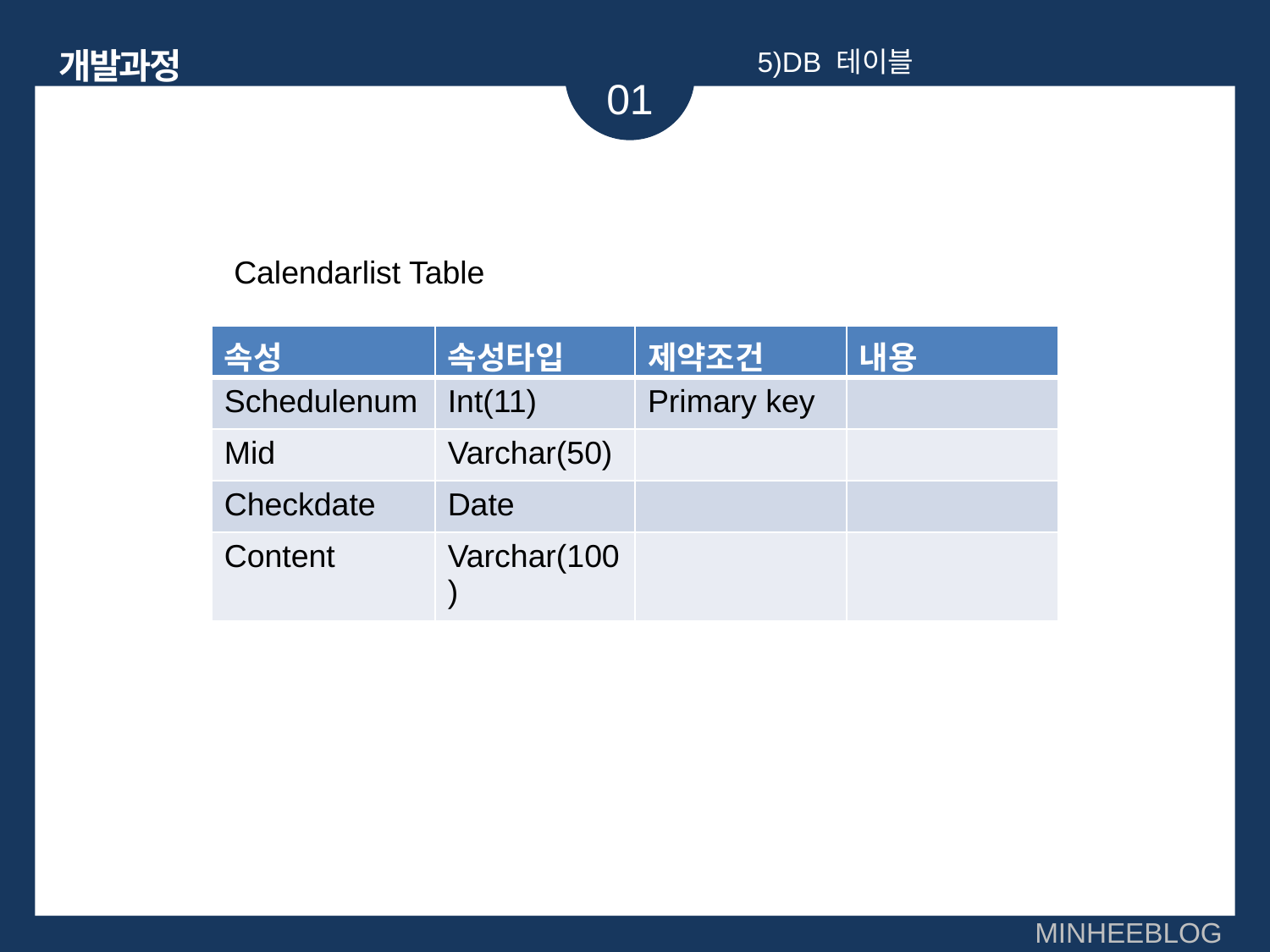

개발과정

5)DB 테이블
01

Calendarlist Table
| 속성 | 속성타입 | 제약조건 | 내용 |
| --- | --- | --- | --- |
| Schedulenum | Int(11) | Primary key |  |
| Mid | Varchar(50) |  |  |
| Checkdate | Date |  |  |
| Content | Varchar(100) |  |  |
MINHEEBLOG